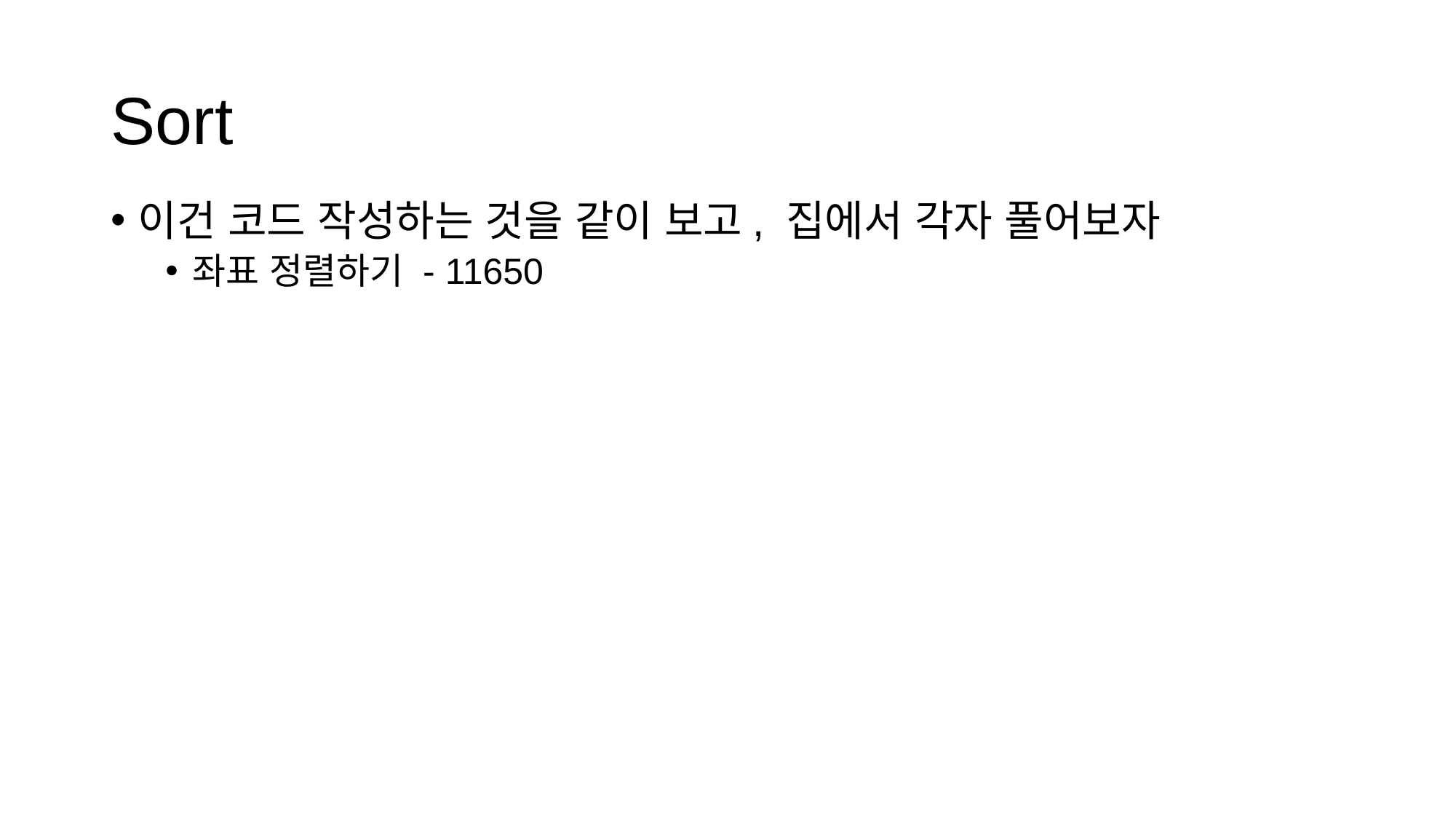

# Sort
이건 코드 작성하는 것을 같이 보고, 집에서 각자 풀어보자
좌표 정렬하기 - 11650